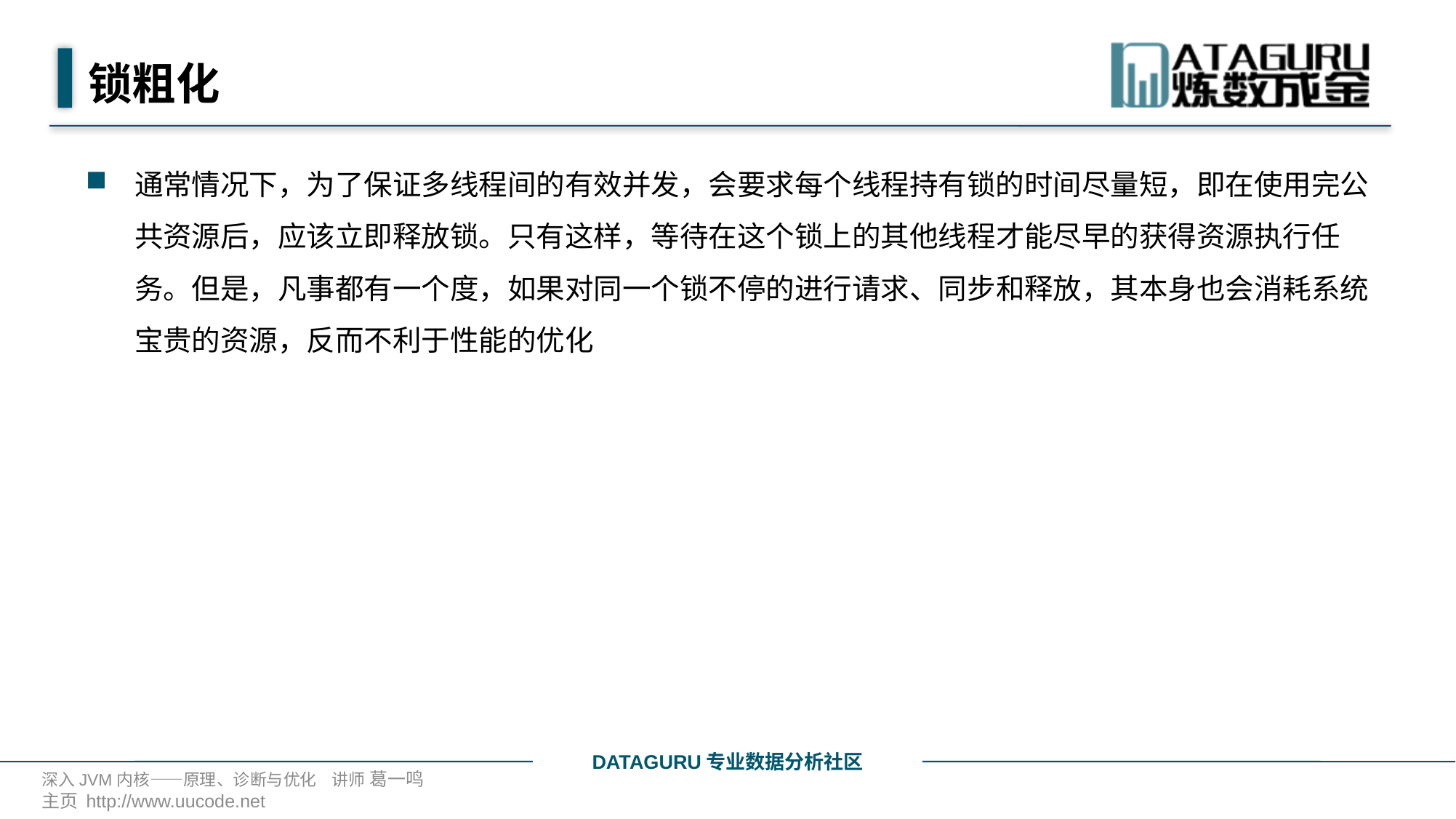

# 锁粗化
通常情况下，为了保证多线程间的有效并发，会要求每个线程持有锁的时间尽量短，即在使用完公共资源后，应该立即释放锁。只有这样，等待在这个锁上的其他线程才能尽早的获得资源执行任务。但是，凡事都有一个度，如果对同一个锁不停的进行请求、同步和释放，其本身也会消耗系统宝贵的资源，反而不利于性能的优化